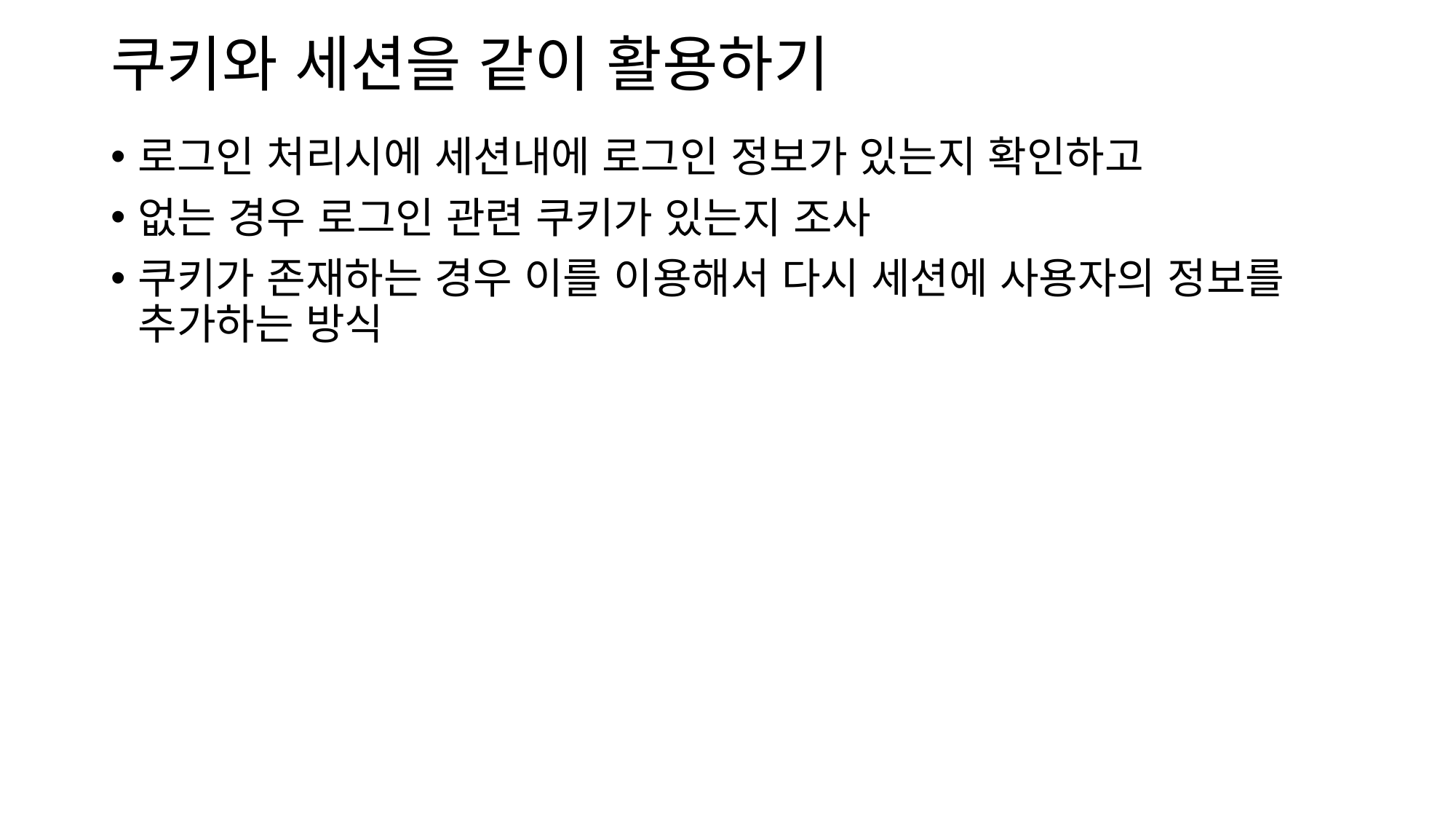

# 쿠키와 세션을 같이 활용하기
로그인 처리시에 세션내에 로그인 정보가 있는지 확인하고
없는 경우 로그인 관련 쿠키가 있는지 조사
쿠키가 존재하는 경우 이를 이용해서 다시 세션에 사용자의 정보를 추가하는 방식